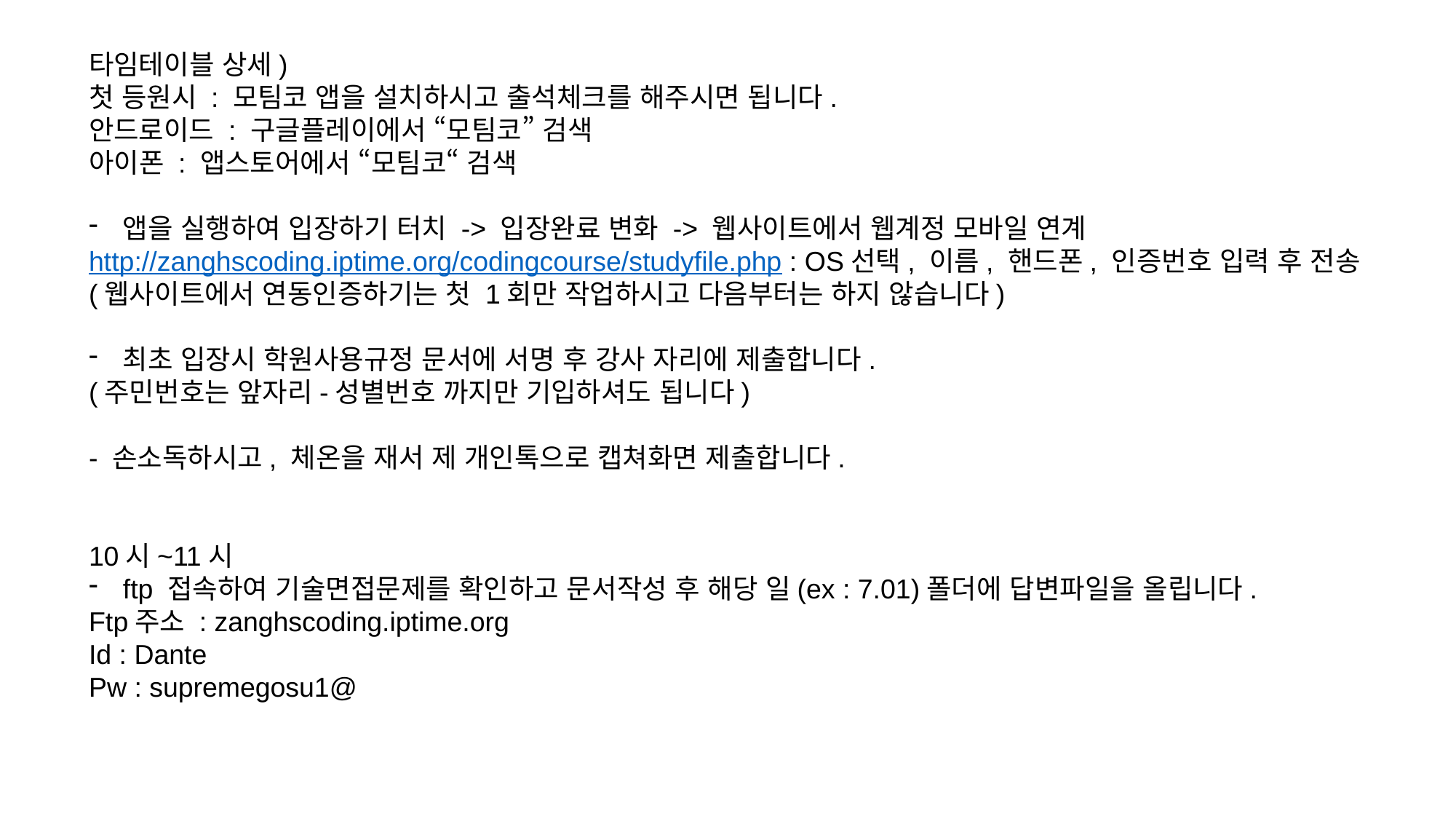

타임테이블 상세)
첫 등원시 : 모팀코 앱을 설치하시고 출석체크를 해주시면 됩니다.
안드로이드 : 구글플레이에서 “모팀코” 검색
아이폰 : 앱스토어에서 “모팀코“ 검색

앱을 실행하여 입장하기 터치 -> 입장완료 변화 -> 웹사이트에서 웹계정 모바일 연계
http://zanghscoding.iptime.org/codingcourse/studyfile.php : OS선택, 이름, 핸드폰, 인증번호 입력 후 전송
(웹사이트에서 연동인증하기는 첫 1회만 작업하시고 다음부터는 하지 않습니다)

최초 입장시 학원사용규정 문서에 서명 후 강사 자리에 제출합니다.
(주민번호는 앞자리-성별번호 까지만 기입하셔도 됩니다)

- 손소독하시고, 체온을 재서 제 개인톡으로 캡쳐화면 제출합니다.

10시~11시
ftp 접속하여 기술면접문제를 확인하고 문서작성 후 해당 일(ex : 7.01)폴더에 답변파일을 올립니다.
Ftp주소 : zanghscoding.iptime.org
Id : Dante
Pw : supremegosu1@